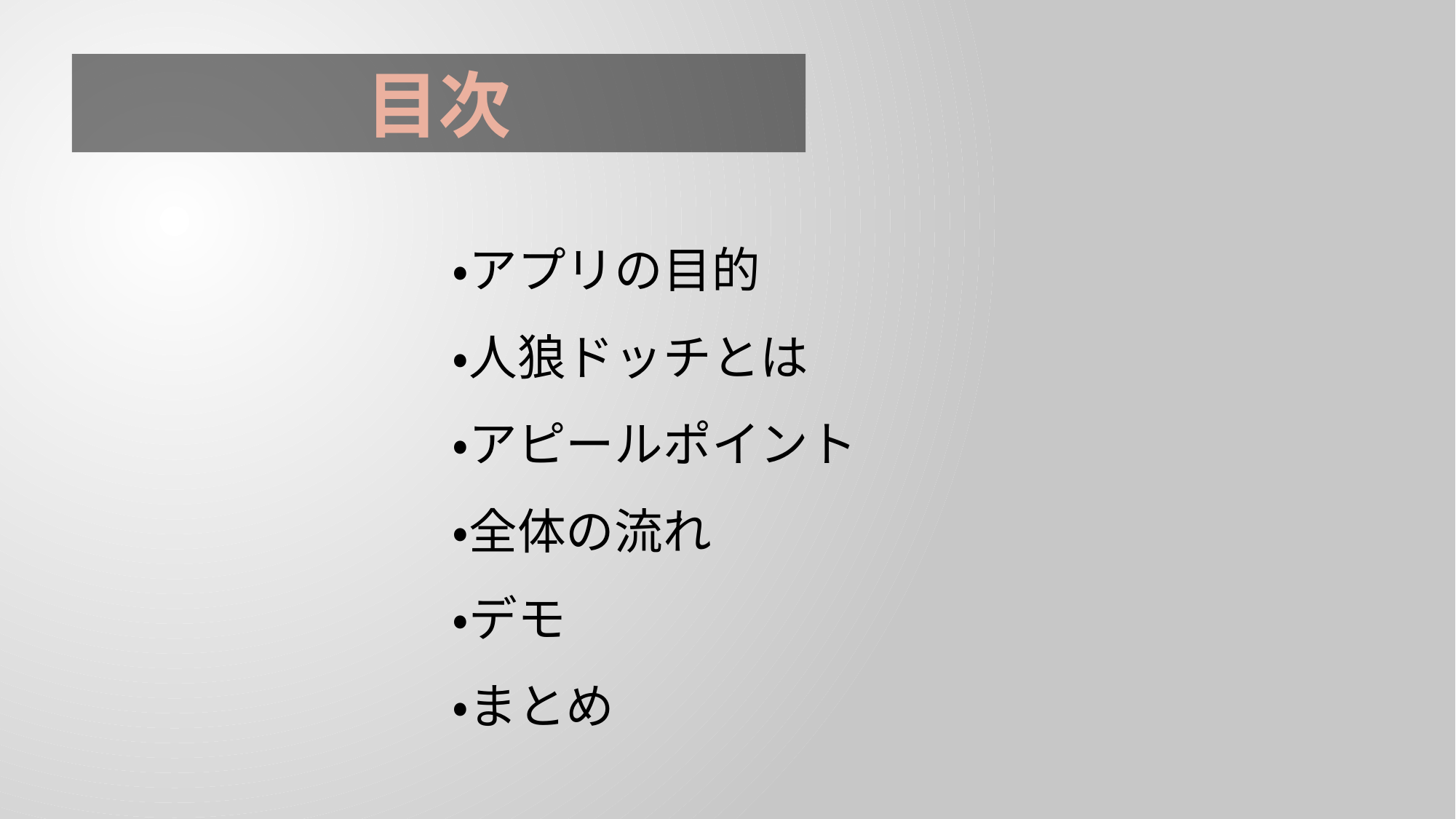

目次
・アプリの目的
・人狼ドッチとは
・アピールポイント
・全体の流れ
・デモ
・まとめ